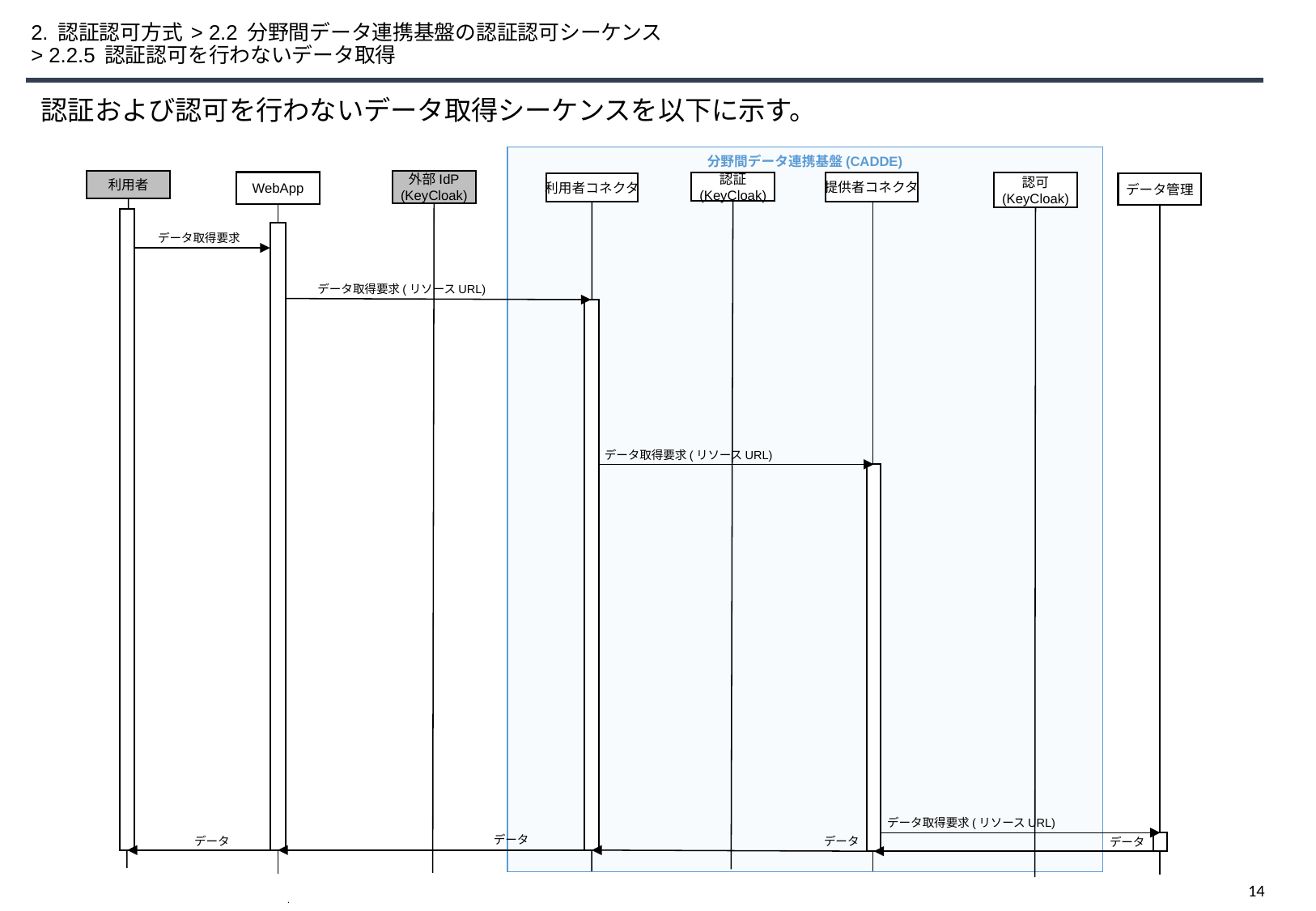

# 2. 認証認可方式 > 2.2 分野間データ連携基盤の認証認可シーケンス > 2.2.5 認証認可を行わないデータ取得
認証および認可を行わないデータ取得シーケンスを以下に示す。
分野間データ連携基盤(CADDE)
利用者
外部IdP
(KeyCloak)
WebApp
認証
(KeyCloak)
認可
(KeyCloak)
提供者コネクタ
利用者コネクタ
データ管理

データ取得要求
データ取得要求(リソースURL)

データ取得要求(リソースURL)

データ取得要求(リソースURL)
データ

データ
データ
データ